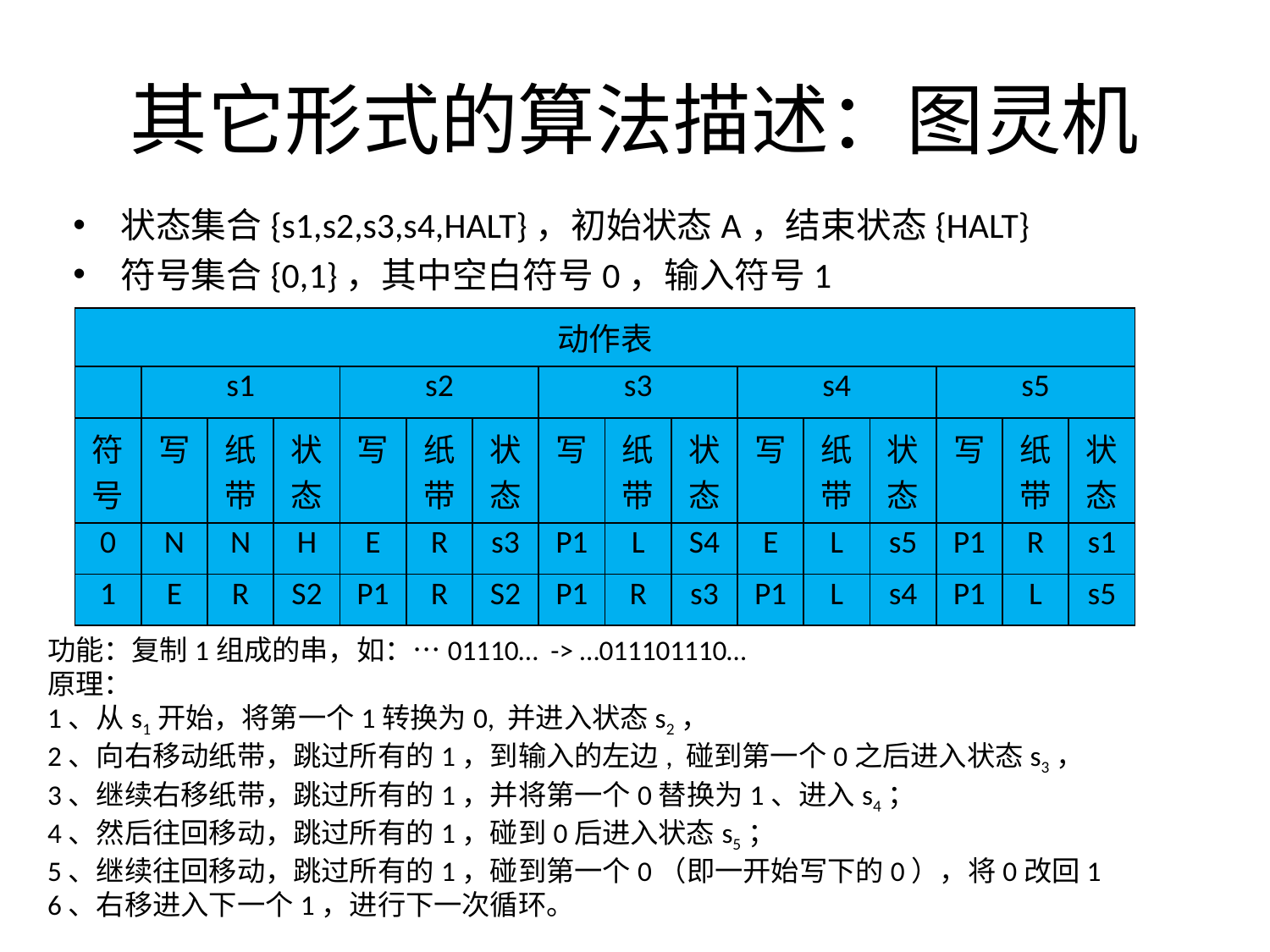

# 其它形式的算法描述：图灵机
状态集合{s1,s2,s3,s4,HALT}，初始状态A，结束状态{HALT}
符号集合{0,1}，其中空白符号0，输入符号1
| 动作表 |  |  |  |  |  |  |  |  |  |  |  |  |  |  |  |
| --- | --- | --- | --- | --- | --- | --- | --- | --- | --- | --- | --- | --- | --- | --- | --- |
|  | s1 |  |  | s2 |  |  | s3 |  |  | s4 |  |  | s5 |  |  |
| 符号 | 写 | 纸带 | 状态 | 写 | 纸带 | 状态 | 写 | 纸带 | 状态 | 写 | 纸带 | 状态 | 写 | 纸带 | 状态 |
| 0 | N | N | H | E | R | s3 | P1 | L | S4 | E | L | s5 | P1 | R | s1 |
| 1 | E | R | S2 | P1 | R | S2 | P1 | R | s3 | P1 | L | s4 | P1 | L | s5 |
功能：复制1组成的串，如：…01110…  -> …011101110…
原理：
1、从s1开始，将第一个1转换为0, 并进入状态s2，
2、向右移动纸带，跳过所有的1，到输入的左边, 碰到第一个0之后进入状态s3，
3、继续右移纸带，跳过所有的1，并将第一个0替换为1、进入s4；
4、然后往回移动，跳过所有的1，碰到0后进入状态s5；
5、继续往回移动，跳过所有的1，碰到第一个0（即一开始写下的0），将0改回1
6、右移进入下一个1，进行下一次循环。